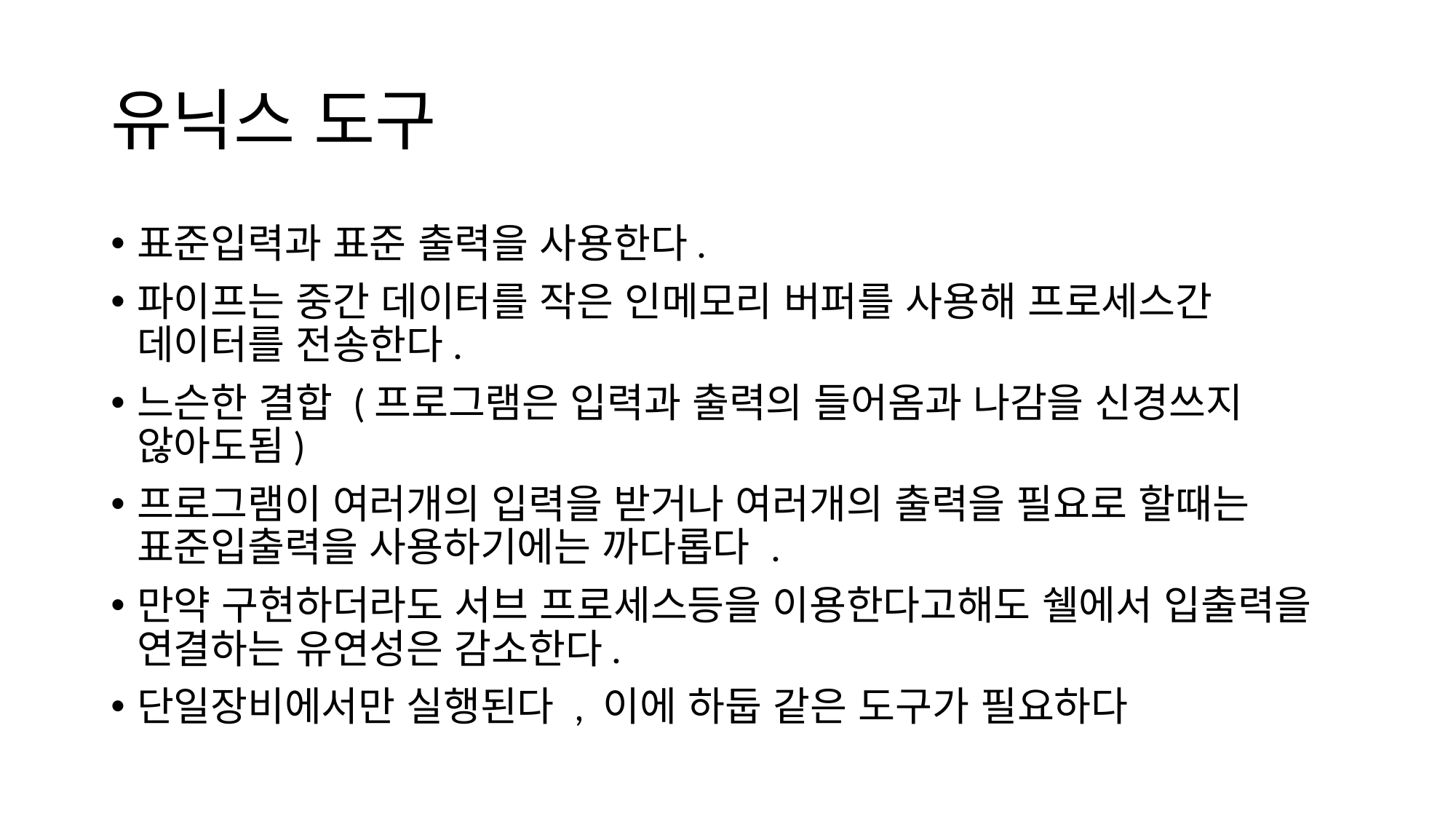

# 유닉스 도구
표준입력과 표준 출력을 사용한다.
파이프는 중간 데이터를 작은 인메모리 버퍼를 사용해 프로세스간 데이터를 전송한다.
느슨한 결합 (프로그램은 입력과 출력의 들어옴과 나감을 신경쓰지 않아도됨)
프로그램이 여러개의 입력을 받거나 여러개의 출력을 필요로 할때는 표준입출력을 사용하기에는 까다롭다 .
만약 구현하더라도 서브 프로세스등을 이용한다고해도 쉘에서 입출력을  연결하는 유연성은 감소한다.
단일장비에서만 실행된다 , 이에 하둡 같은 도구가 필요하다